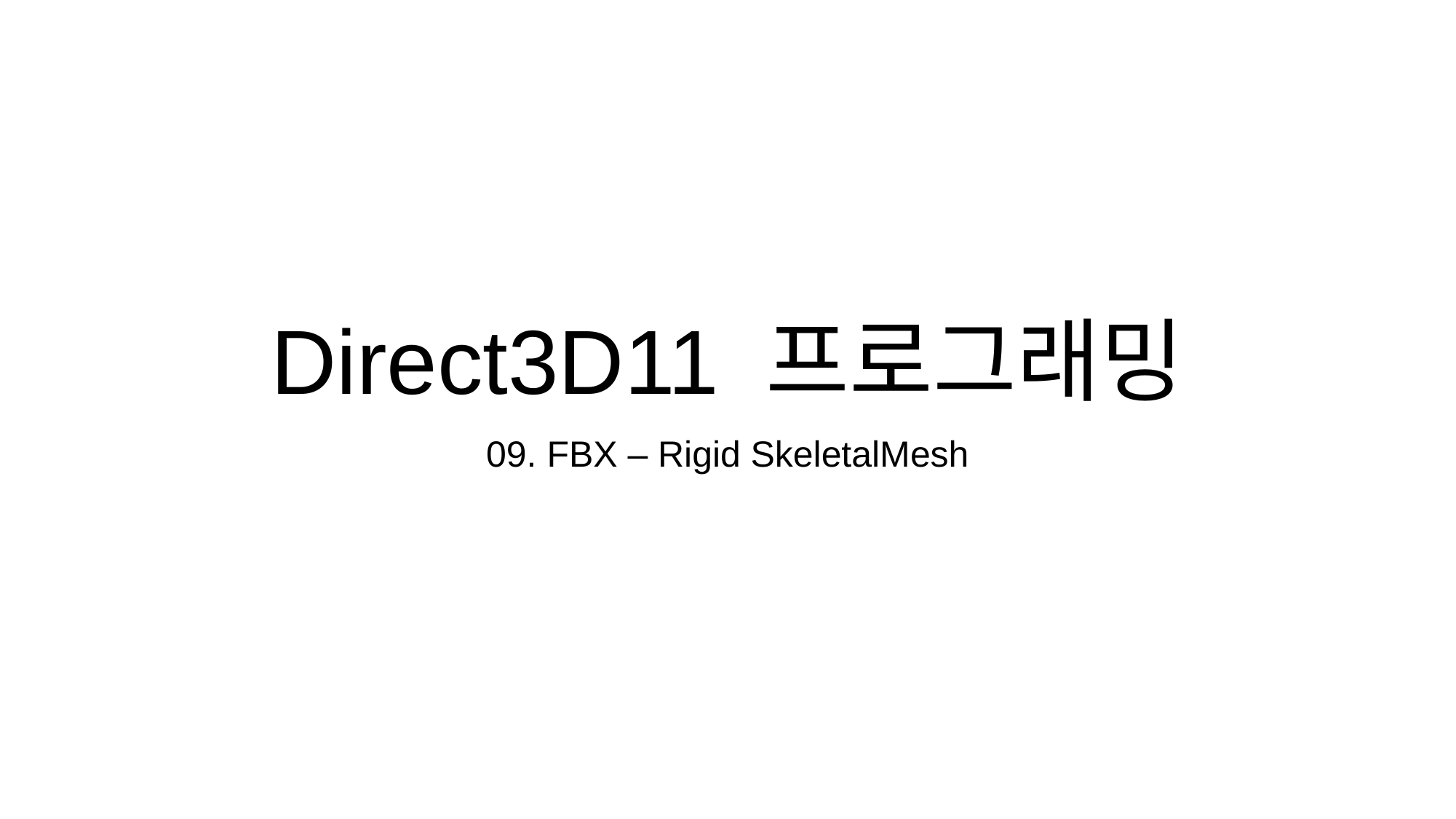

# Direct3D11 프로그래밍
09. FBX – Rigid SkeletalMesh